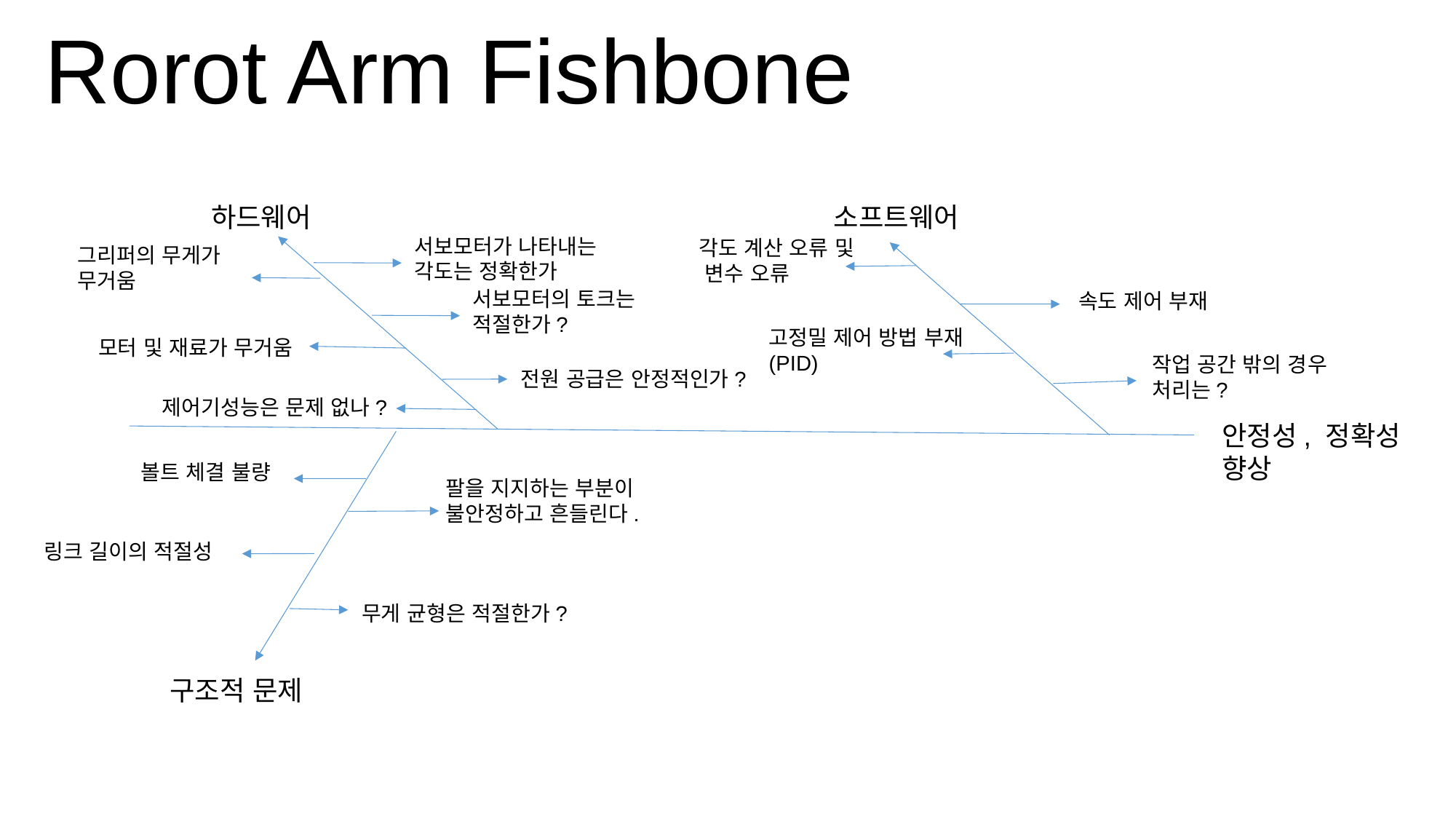

Rorot Arm Fishbone
소프트웨어
하드웨어
서보모터가 나타내는 각도는 정확한가
각도 계산 오류 및  변수 오류
그리퍼의 무게가 무거움
서보모터의 토크는 적절한가?
속도 제어 부재
고정밀 제어 방법 부재
(PID)
모터 및 재료가 무거움
작업 공간 밖의 경우 처리는?
전원 공급은 안정적인가?
제어기성능은 문제 없나?
안정성, 정확성 향상
볼트 체결 불량
팔을 지지하는 부분이 불안정하고 흔들린다.
링크 길이의 적절성
무게 균형은 적절한가?
구조적 문제